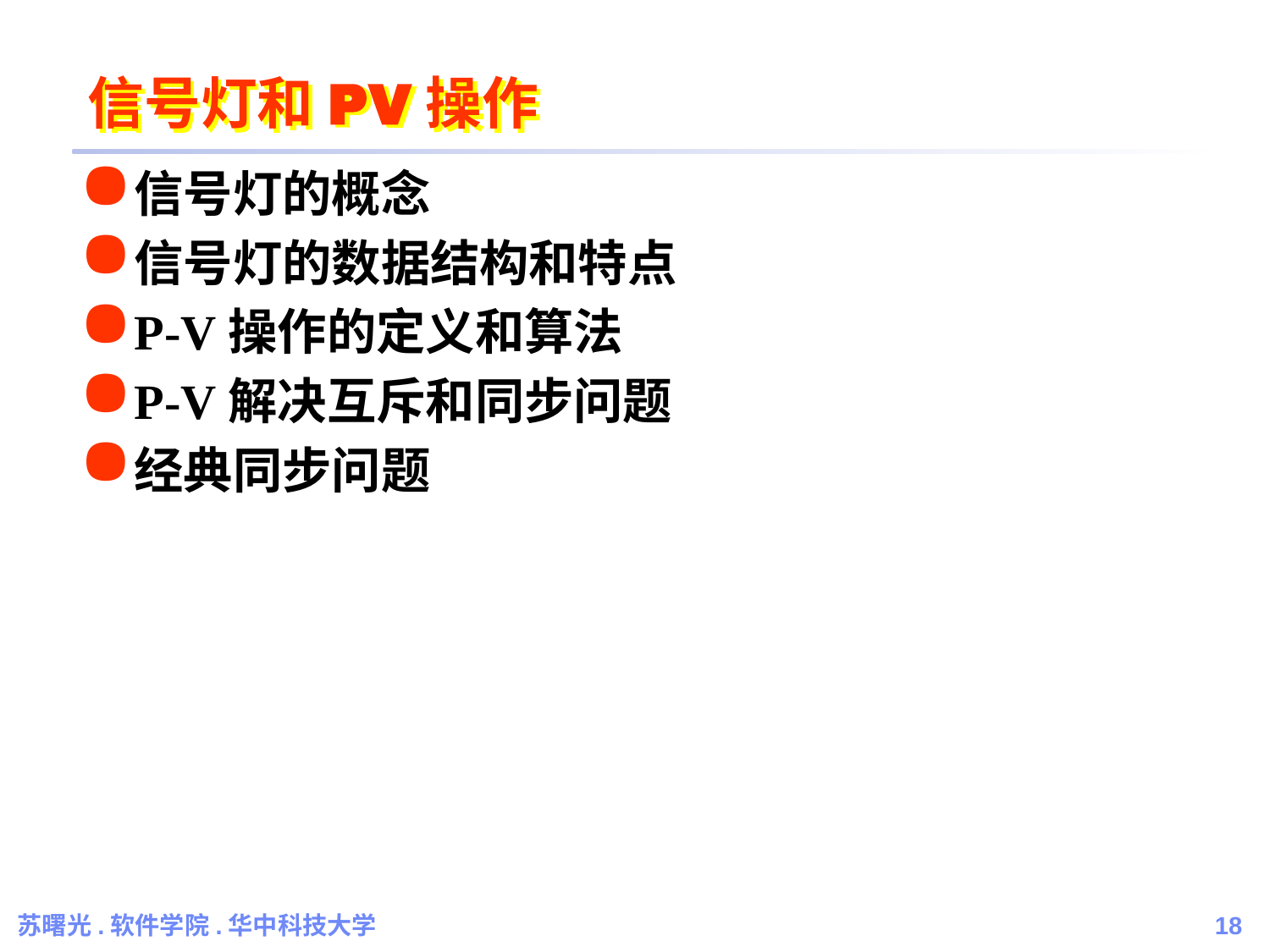

# 信号灯和PV操作
信号灯的概念
信号灯的数据结构和特点
P-V操作的定义和算法
P-V解决互斥和同步问题
经典同步问题
苏曙光.软件学院.华中科技大学
18